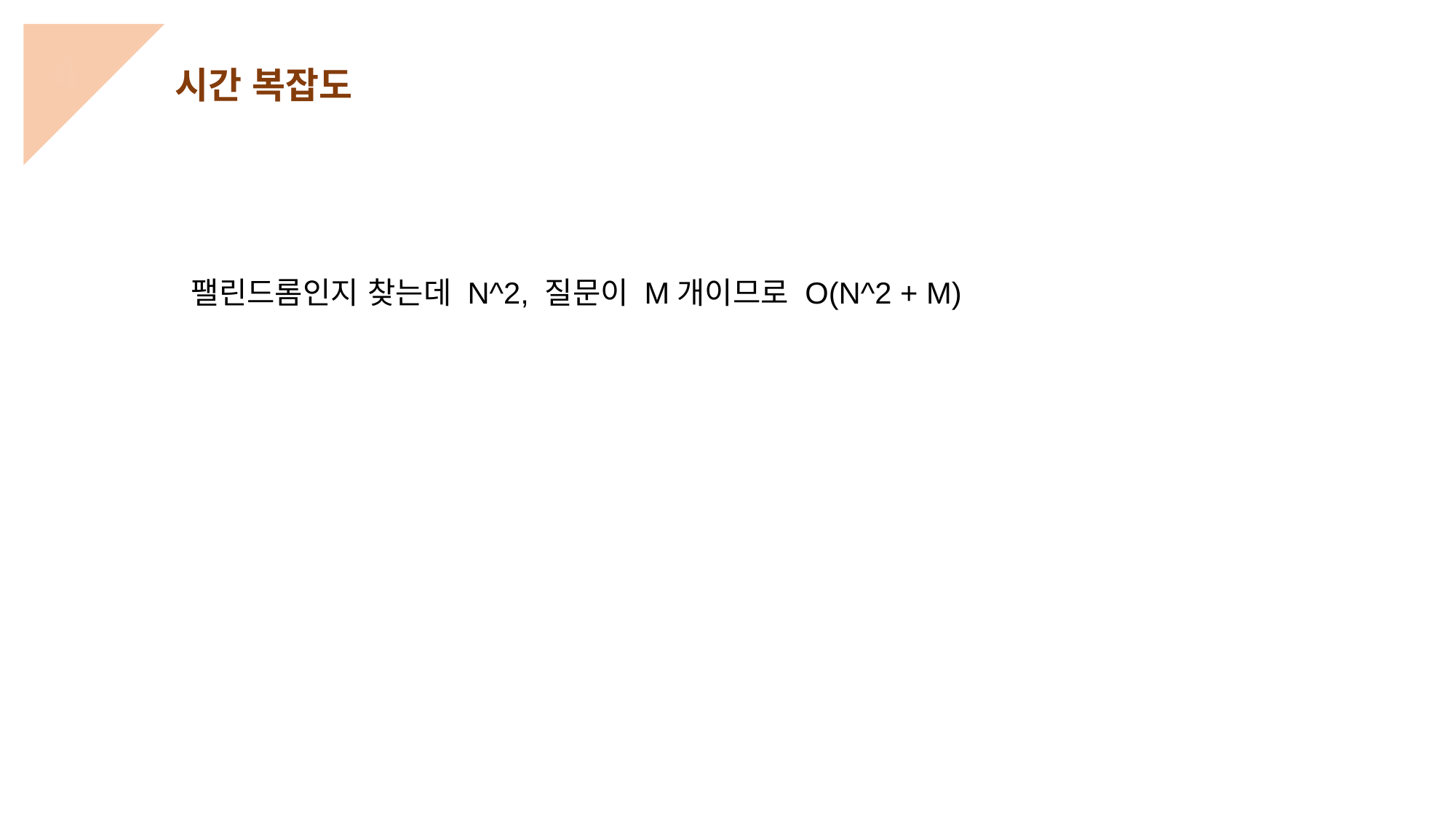

4
시간 복잡도

팰린드롬인지 찾는데 N^2, 질문이 M개이므로 O(N^2 + M)